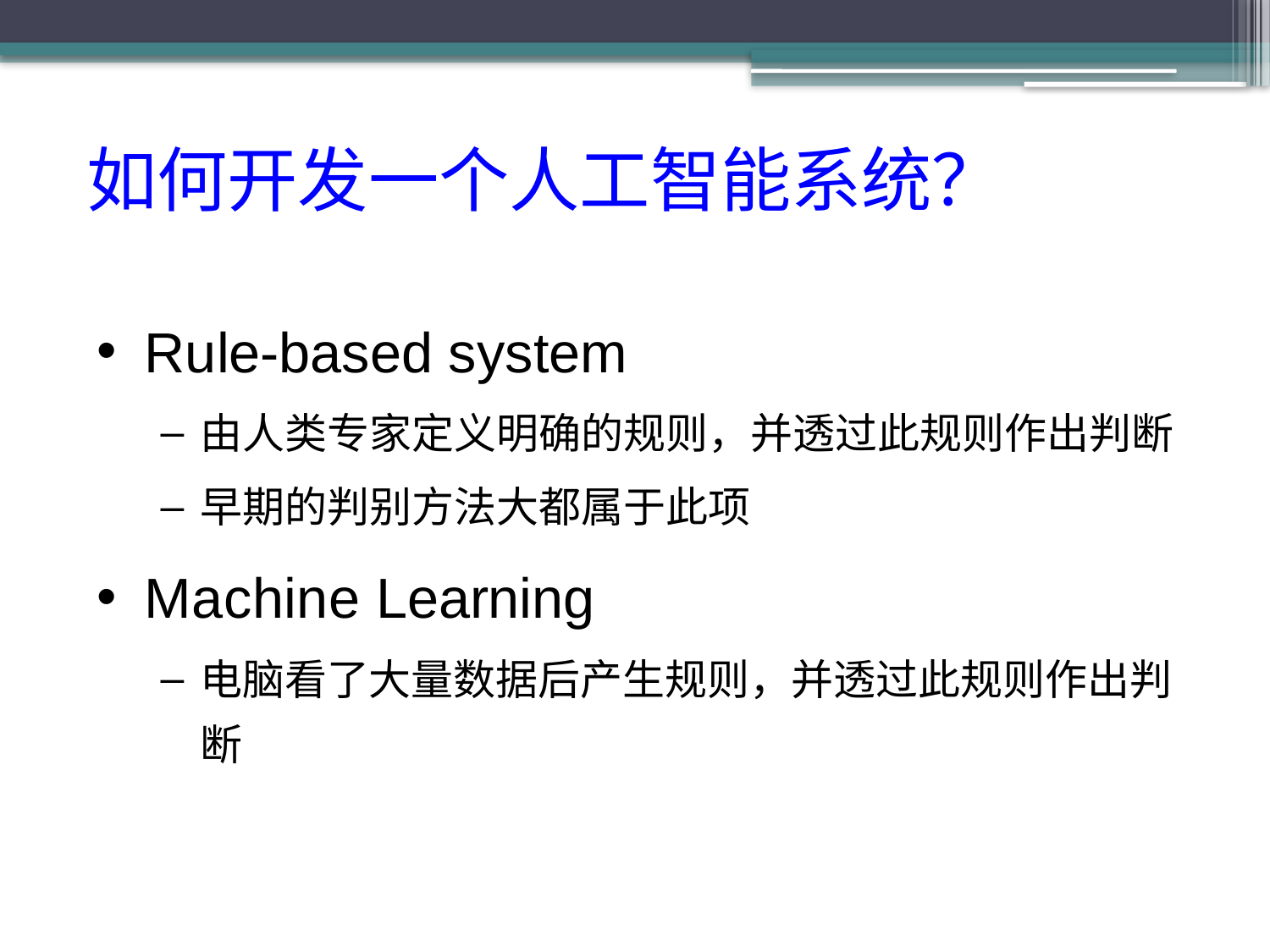

# 如何开发一个人工智能系统？
Rule-based system
由人类专家定义明确的规则，并透过此规则作出判断
早期的判别方法大都属于此项
Machine Learning
电脑看了大量数据后产生规则，并透过此规则作出判断